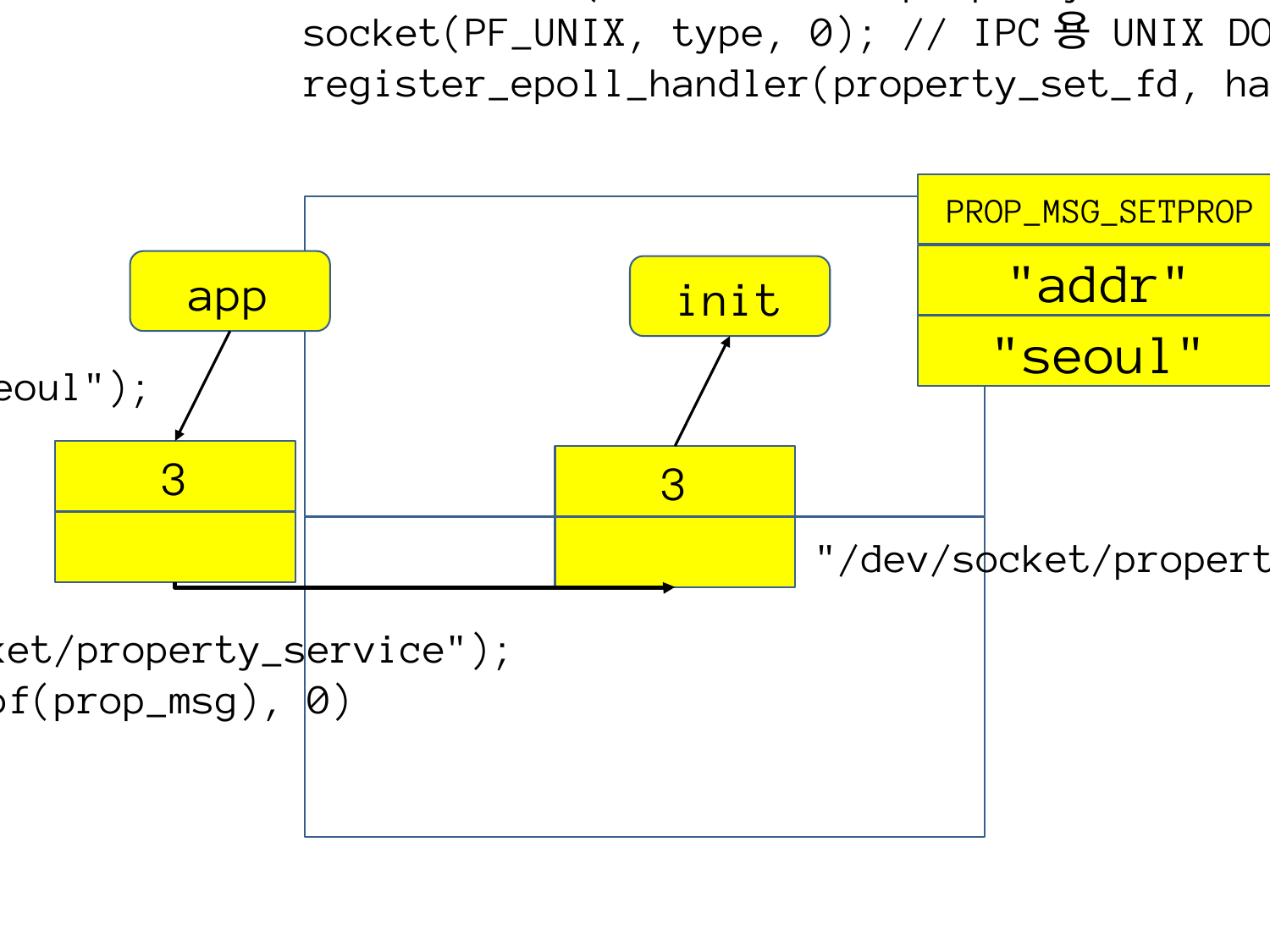

start_property_service();
CreateSocket("/dev/socket/property_service");
socket(PF_UNIX, type, 0); // IPC용 UNIX DOMAIN SOCKET
register_epoll_handler(property_set_fd, handle_property_set_fd);
handle_property_set_fd
PROP_MSG_SETPROP

"addr"
app
init
"seoul"
propert_set( "addr", "seoul");
propert_set( "addr", "seoul");
3
3

"/dev/socket/property_service"
connect("/dev/socket/property_service");
send(s, msg, sizeof(prop_msg), 0)